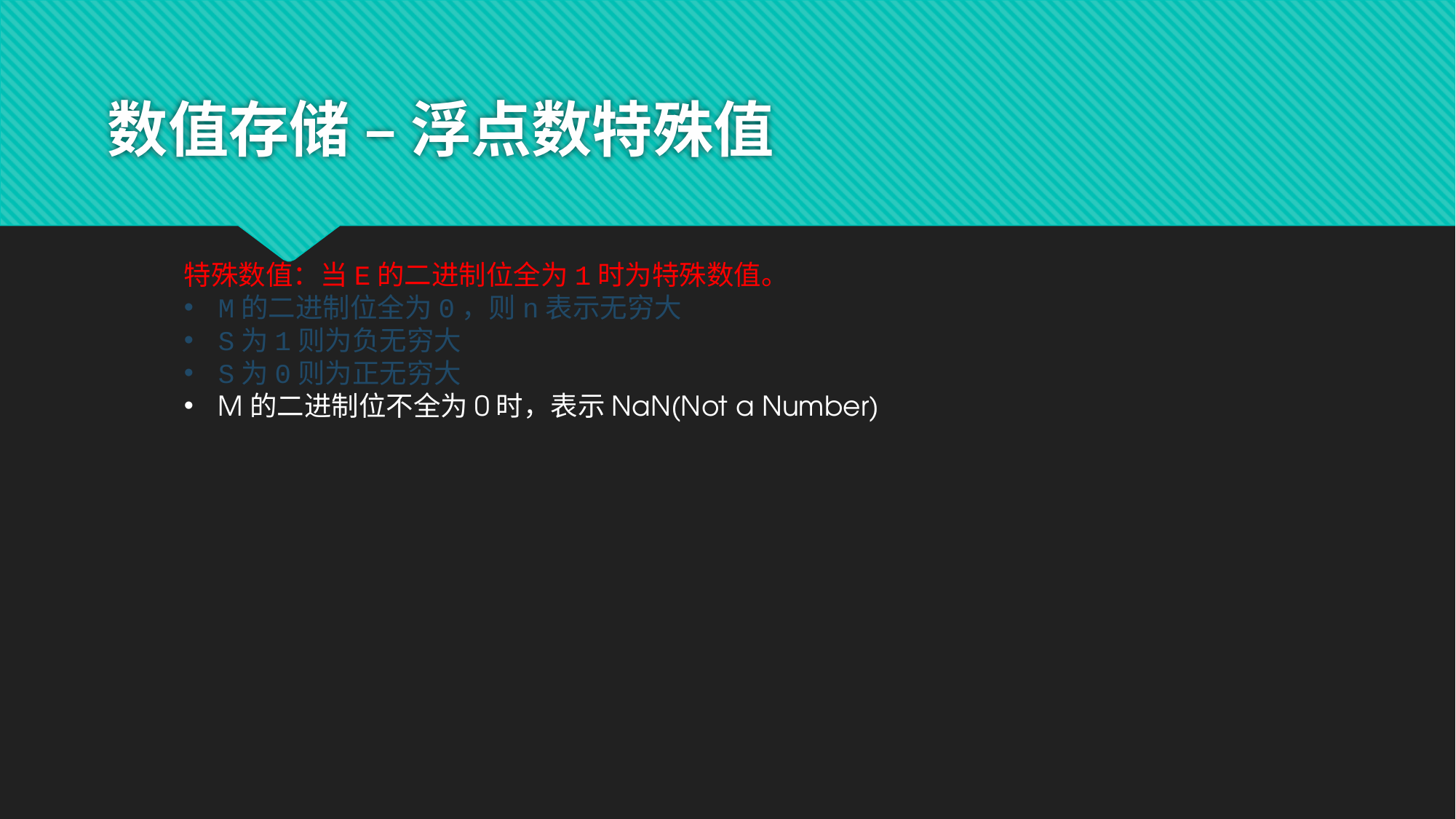

# 数值存储 – 浮点数特殊值
特殊数值：当E的二进制位全为1时为特殊数值。
M的二进制位全为0，则n表示无穷大
S为1则为负无穷大
S为0则为正无穷大
M的二进制位不全为0时，表示NaN(Not a Number)